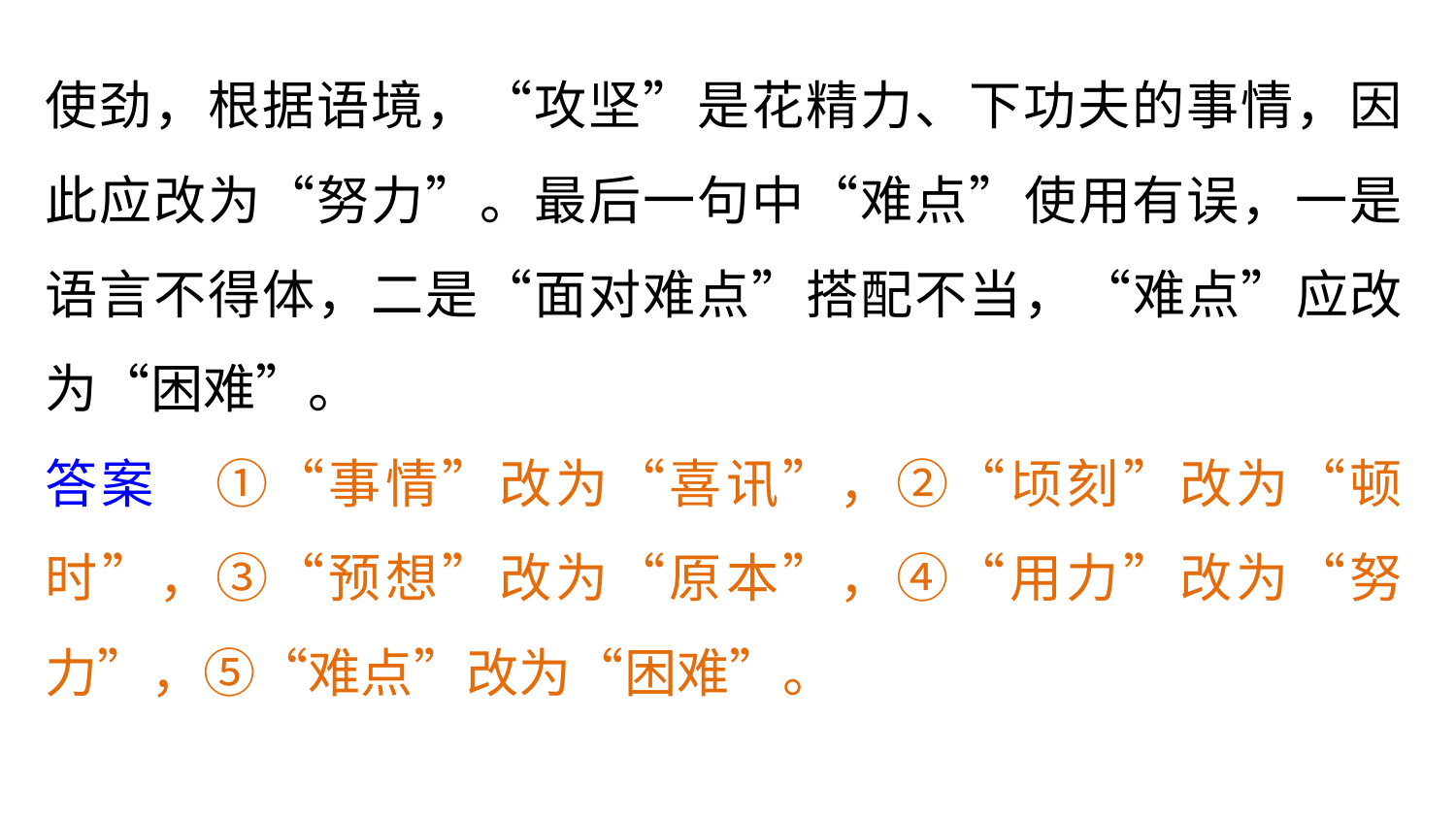

使劲，根据语境，“攻坚”是花精力、下功夫的事情，因此应改为“努力”。最后一句中“难点”使用有误，一是语言不得体，二是“面对难点”搭配不当，“难点”应改为“困难”。
答案　①“事情”改为“喜讯”，②“顷刻”改为“顿时”，③“预想”改为“原本”，④“用力”改为“努力”，⑤“难点”改为“困难”。